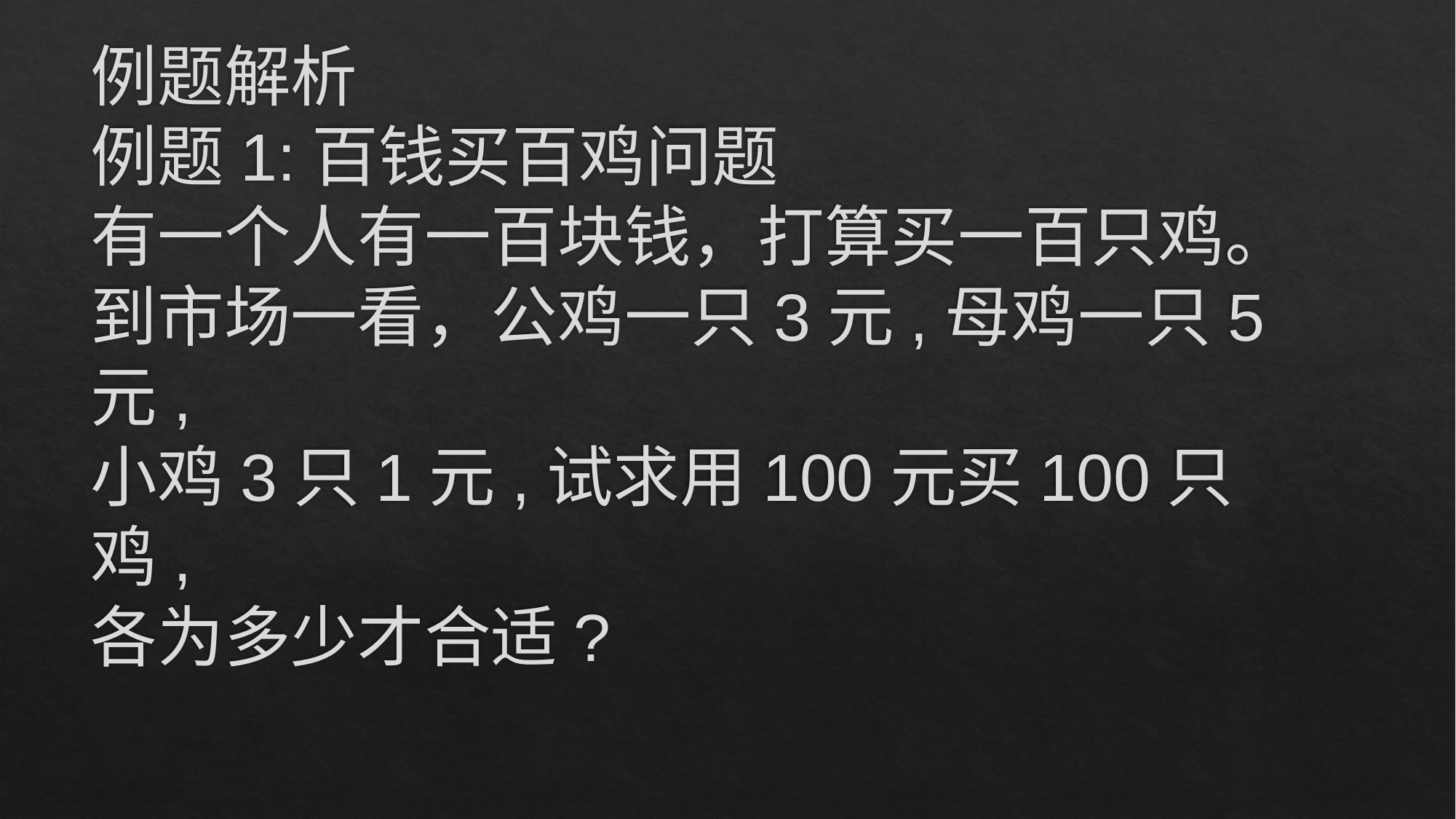

# 例题解析
例题1:百钱买百鸡问题
有一个人有一百块钱，打算买一百只鸡。
到市场一看，公鸡一只3元,母鸡一只5元,
小鸡3只1元,试求用100元买100只鸡,
各为多少才合适?